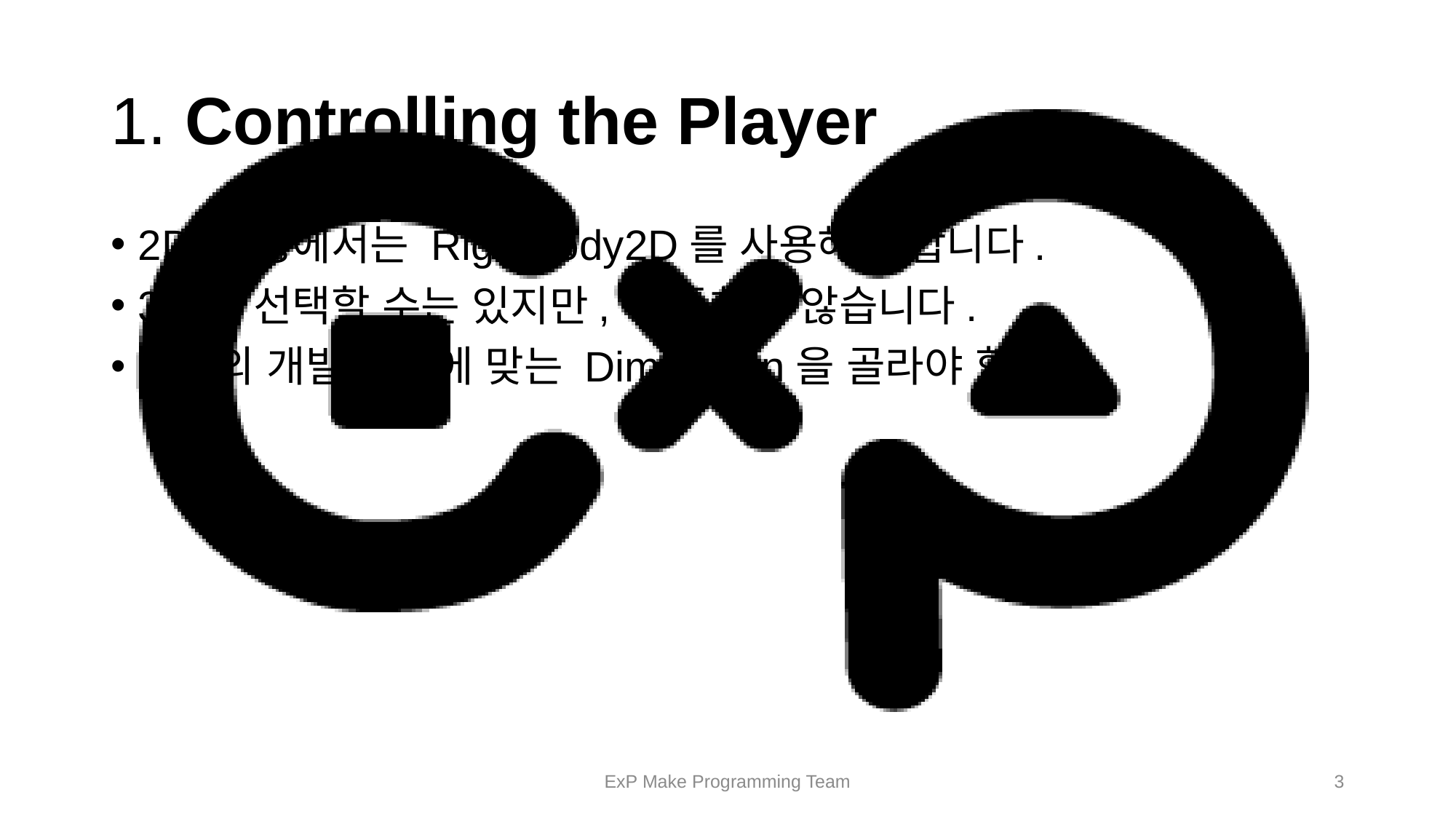

# 1. Controlling the Player
2D 환경에서는 RigidBody2D를 사용해야 합니다.
3D도 선택할 수는 있지만, 작동하지 않습니다.
자신의 개발 환경에 맞는 Dimension을 골라야 합니다.
ExP Make Programming Team
3